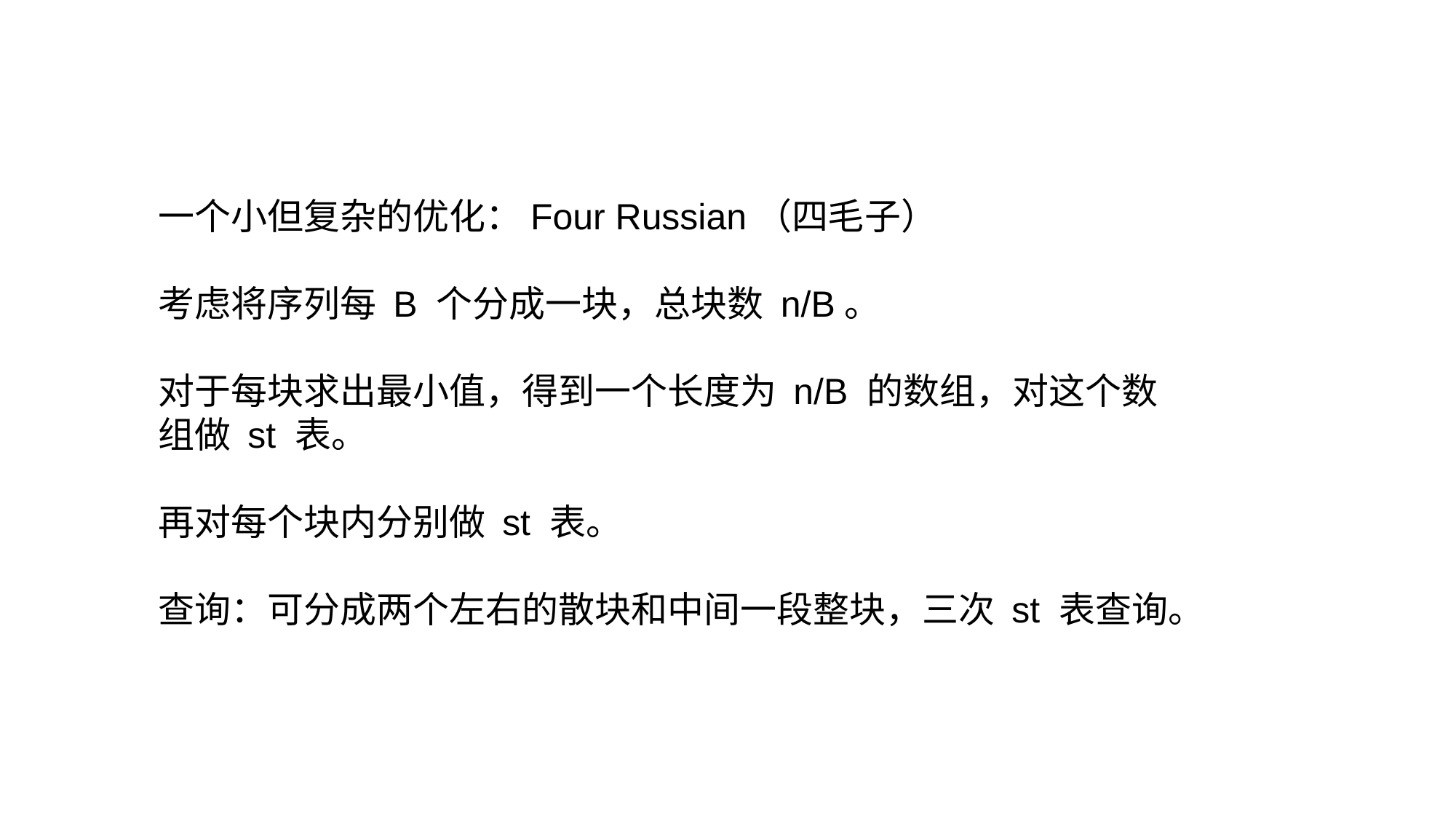

一个小但复杂的优化：Four Russian（四毛子）

考虑将序列每 B 个分成一块，总块数 n/B。

对于每块求出最小值，得到一个长度为 n/B 的数组，对这个数组做 st 表。

再对每个块内分别做 st 表。

查询：可分成两个左右的散块和中间一段整块，三次 st 表查询。